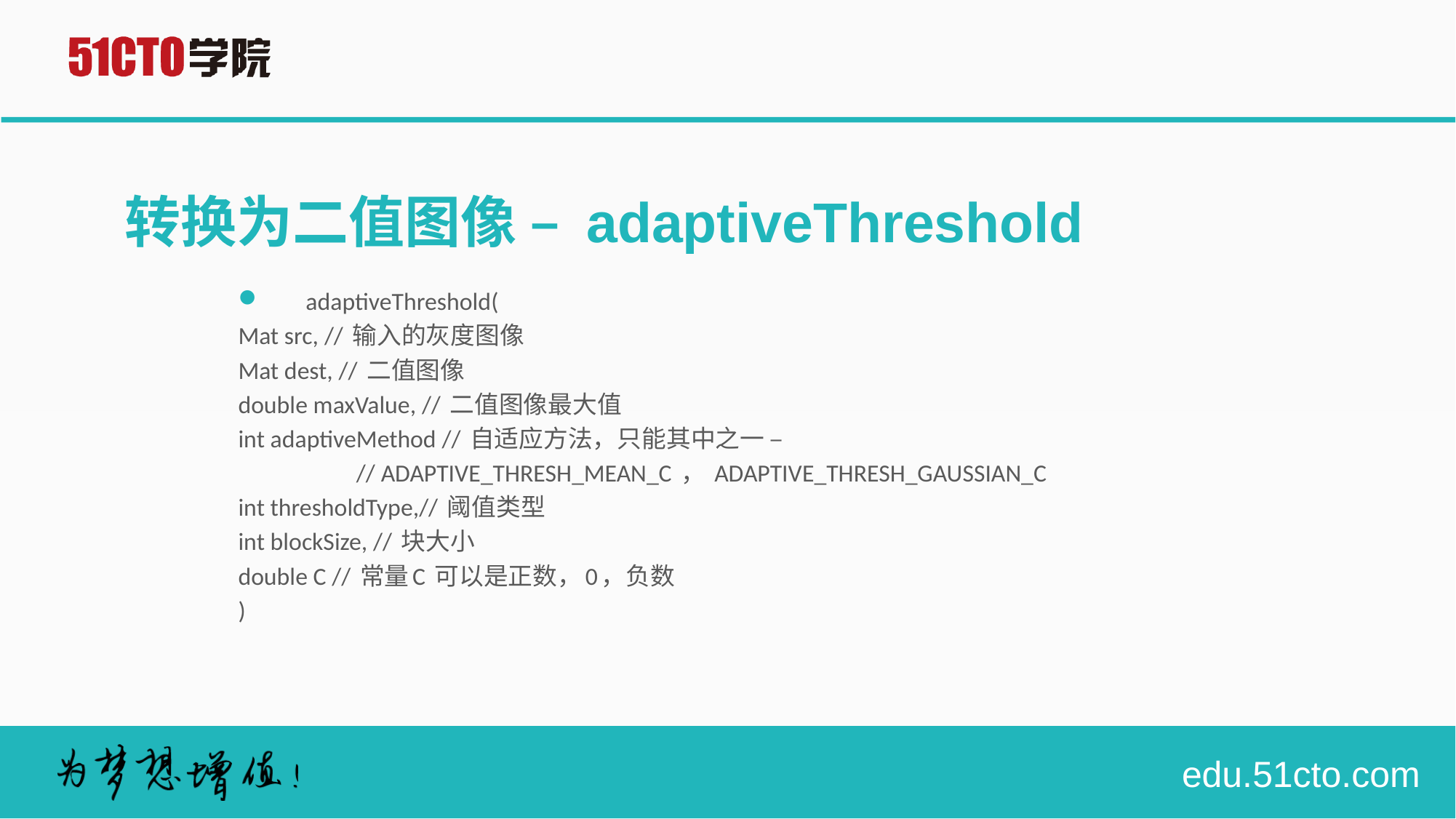

# 转换为二值图像 – adaptiveThreshold
adaptiveThreshold(
Mat src, // 输入的灰度图像
Mat dest, // 二值图像
double maxValue, // 二值图像最大值
int adaptiveMethod // 自适应方法，只能其中之一 –
		         // ADAPTIVE_THRESH_MEAN_C ， ADAPTIVE_THRESH_GAUSSIAN_C
int thresholdType,// 阈值类型
int blockSize, // 块大小
double C // 常量C 可以是正数，0，负数
)